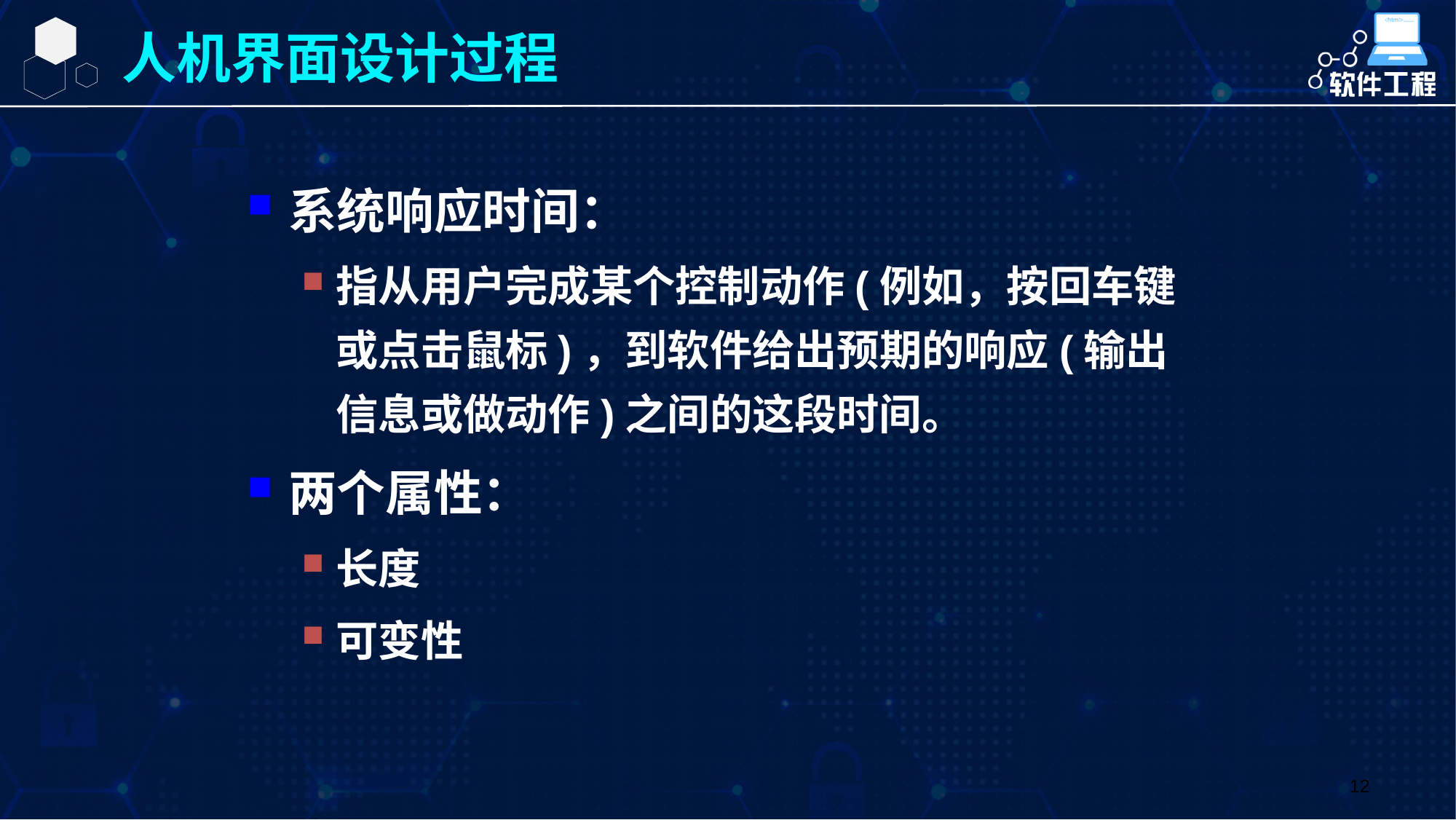

人机界面设计过程
系统响应时间：
指从用户完成某个控制动作(例如，按回车键或点击鼠标)，到软件给出预期的响应(输出信息或做动作)之间的这段时间。
两个属性：
长度
可变性
12